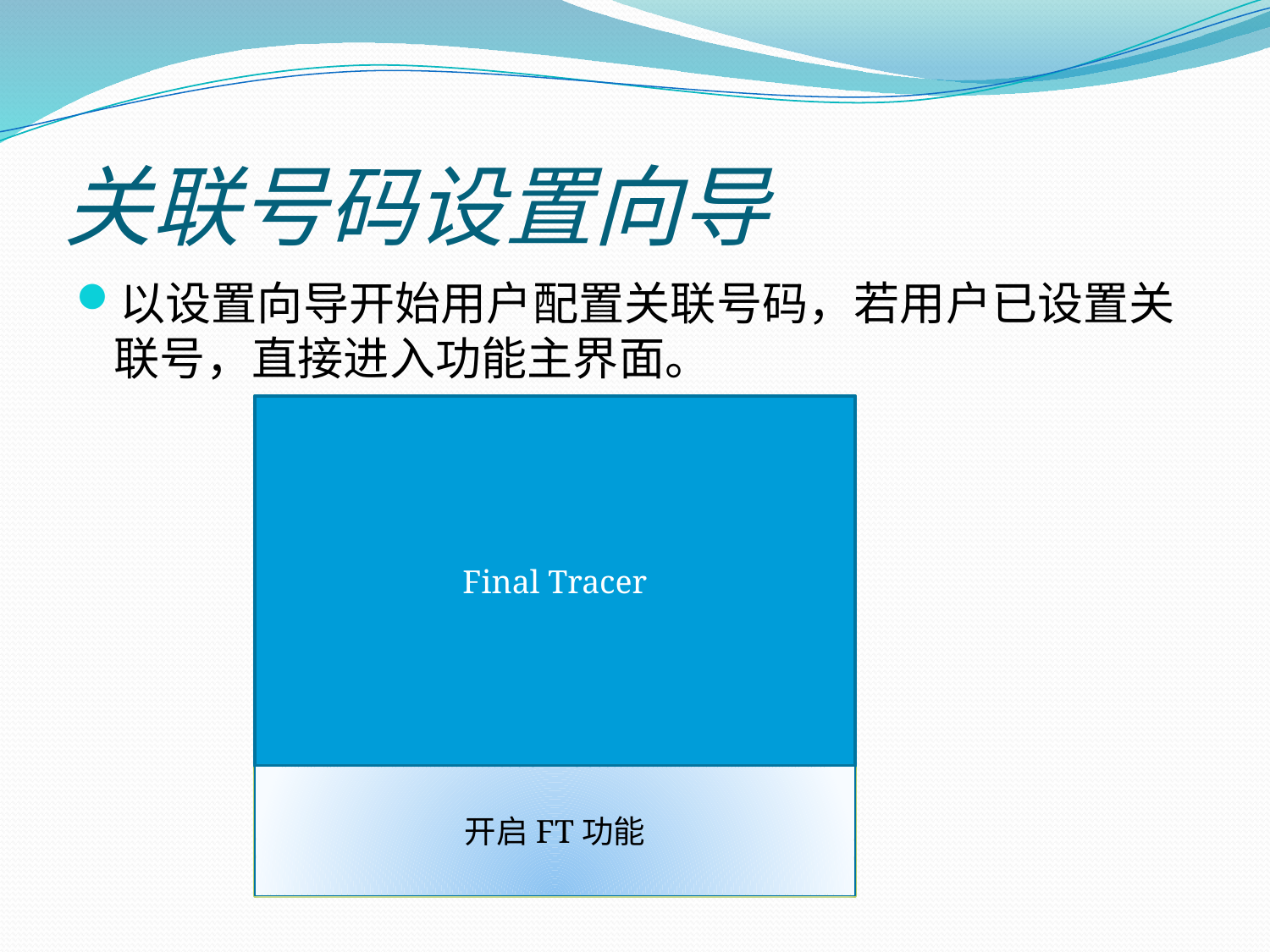

# 关联号码设置向导
以设置向导开始用户配置关联号码，若用户已设置关联号，直接进入功能主界面。

Final Tracer
开启FT功能